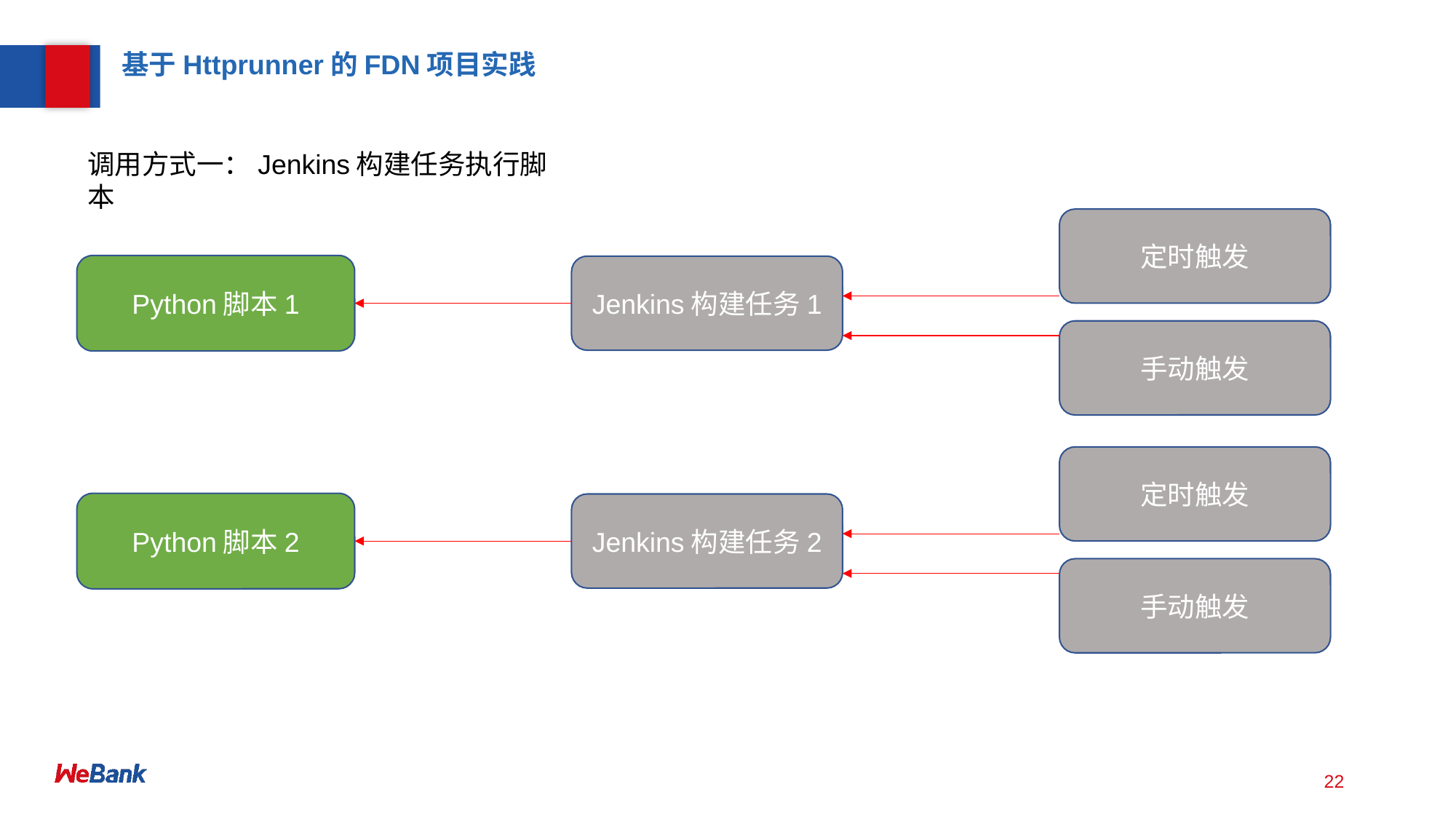

基于Httprunner的FDN项目实践
调用方式一：Jenkins构建任务执行脚本
定时触发
Python脚本1
Jenkins构建任务1
手动触发
定时触发
Python脚本2
Jenkins构建任务2
手动触发
22